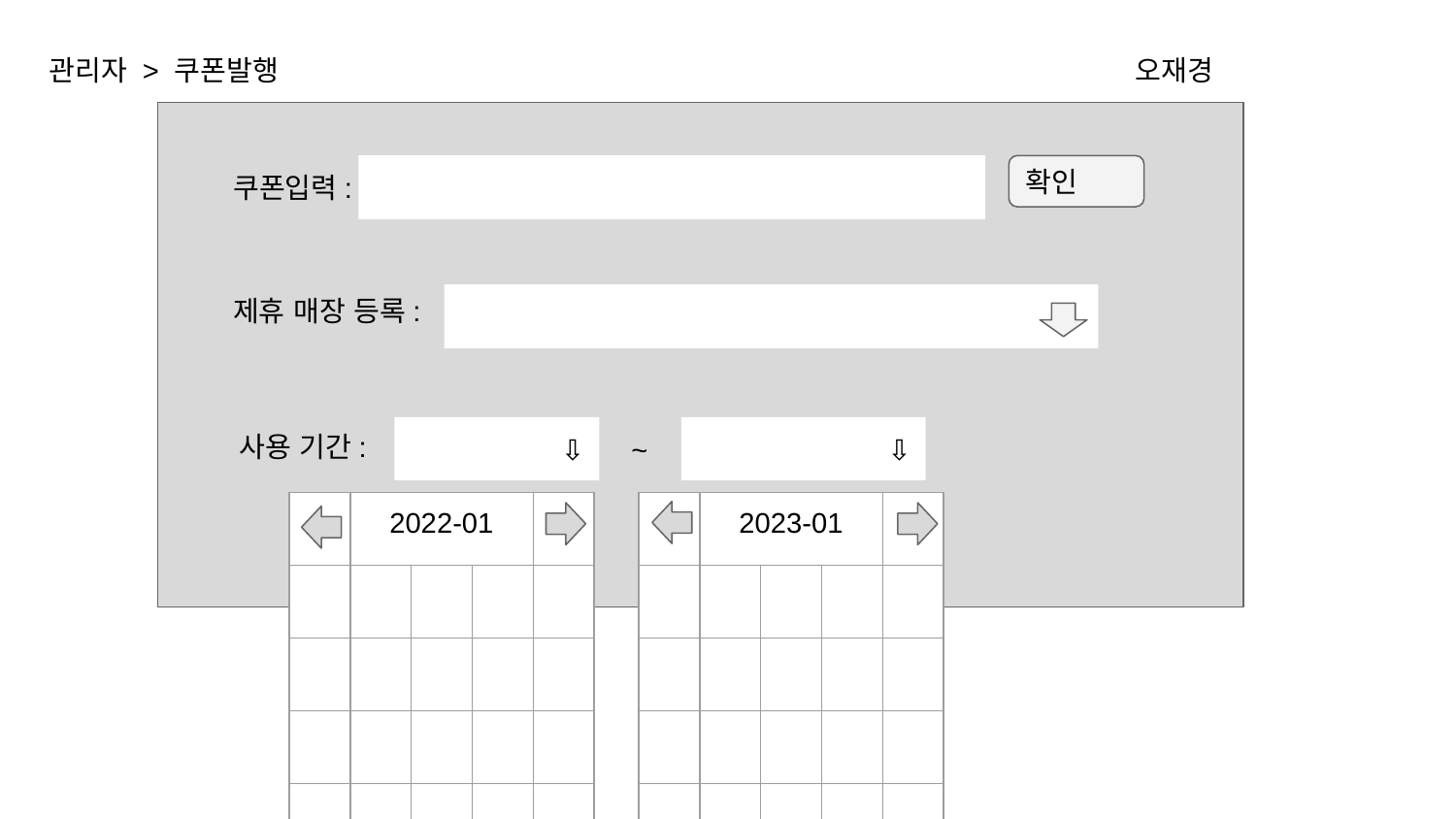

관리자 > 쿠폰발행
오재경

쿠폰입력:

확인
제휴 매장 등록:

사용 기간:
⇩
~
⇩
|  | 2022-01 |  |  |  |
| --- | --- | --- | --- | --- |
|  |  |  |  |  |
|  |  |  |  |  |
|  |  |  |  |  |
|  |  |  |  |  |
|  | 2023-01 |  |  |  |
| --- | --- | --- | --- | --- |
|  |  |  |  |  |
|  |  |  |  |  |
|  |  |  |  |  |
|  |  |  |  |  |